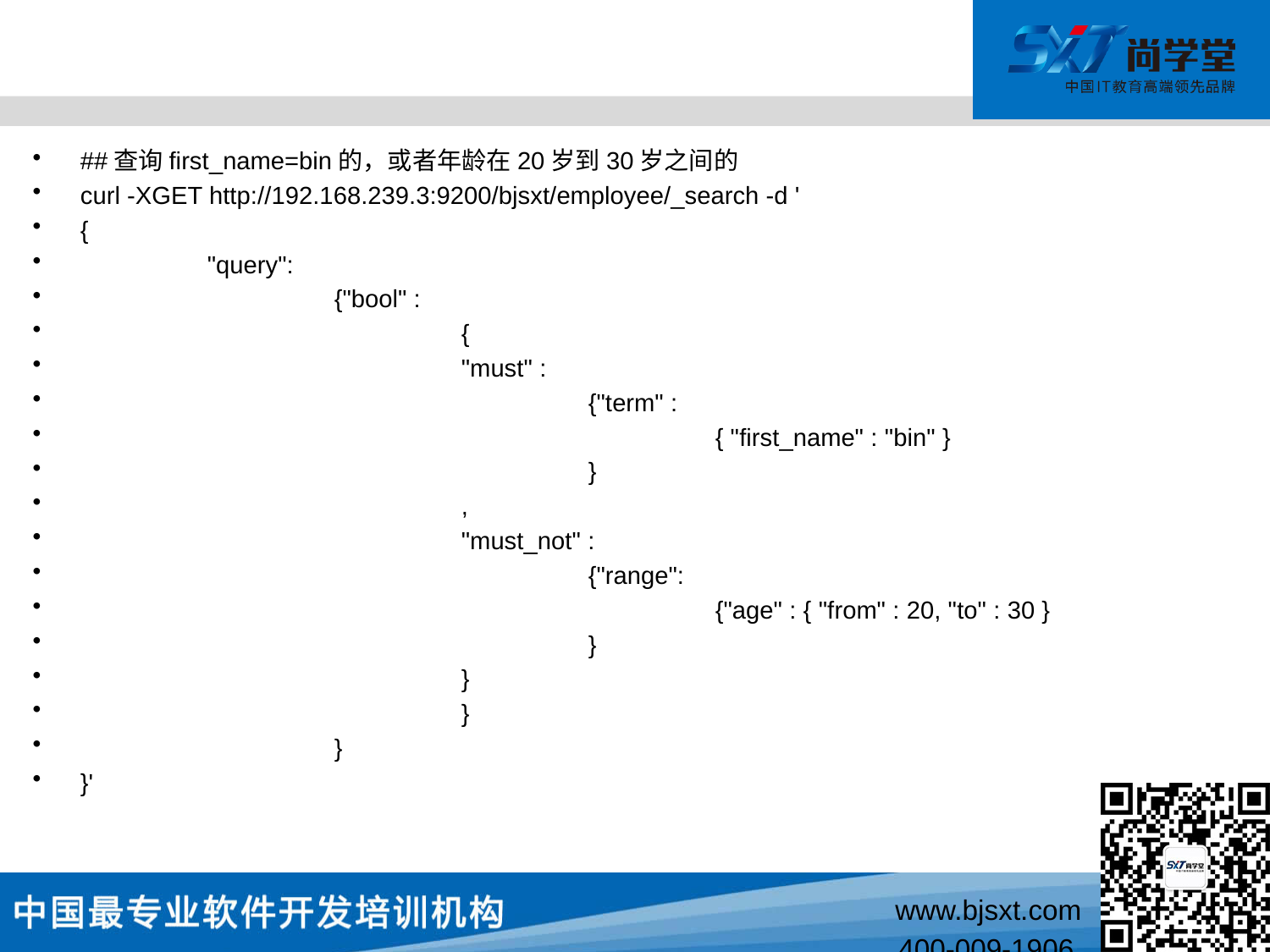

#
##查询first_name=bin的，或者年龄在20岁到30岁之间的
curl -XGET http://192.168.239.3:9200/bjsxt/employee/_search -d '
{
	"query":
		{"bool" :
			{
			"must" :
				{"term" :
					{ "first_name" : "bin" }
				}
			,
			"must_not" :
				{"range":
					{"age" : { "from" : 20, "to" : 30 }
				}
			}
			}
		}
}'